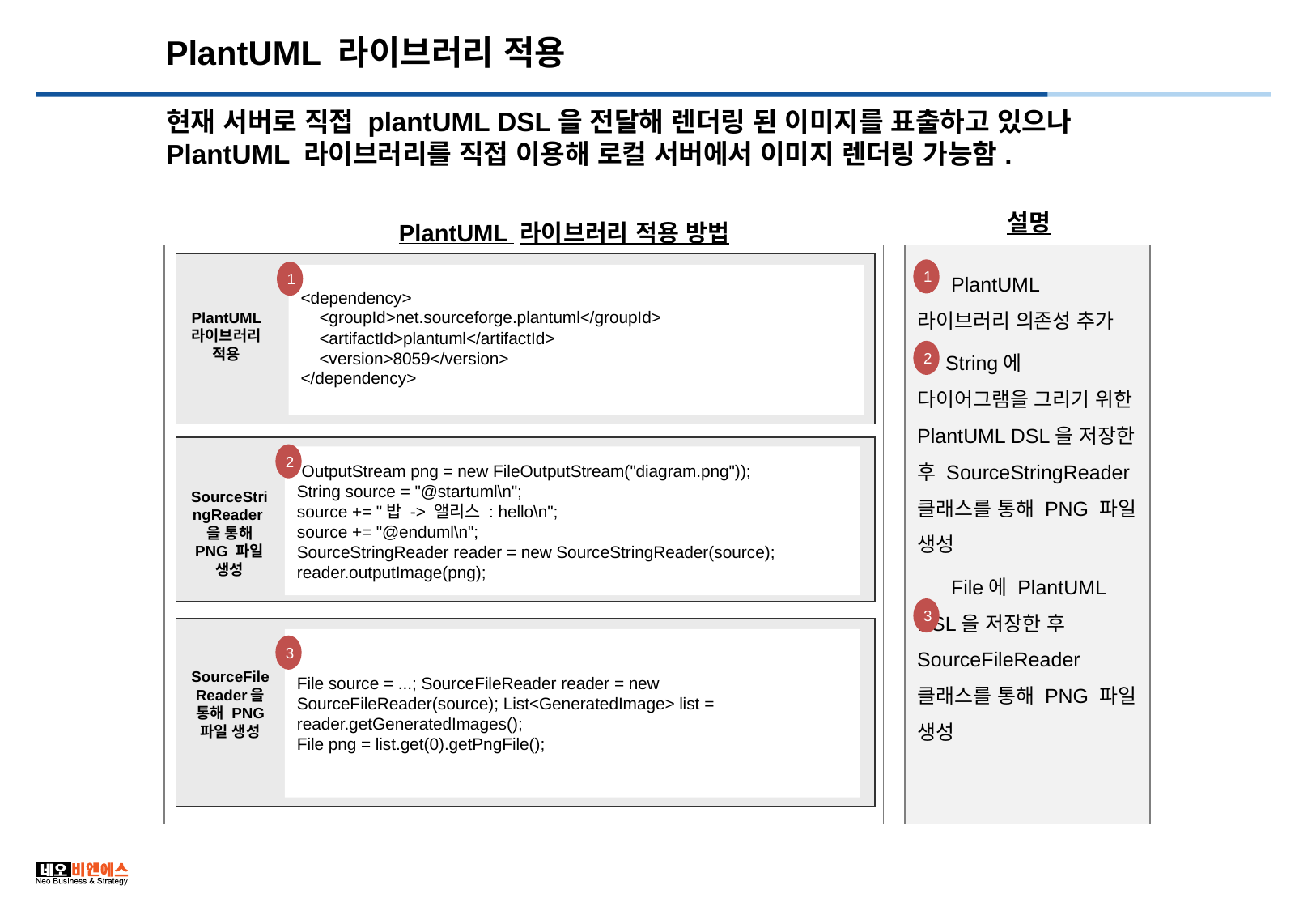

# PlantUML 라이브러리 적용
현재 서버로 직접 plantUML DSL을 전달해 렌더링 된 이미지를 표출하고 있으나 PlantUML 라이브러리를 직접 이용해 로컬 서버에서 이미지 렌더링 가능함.

설명
PlantUML 라이브러리 적용 방법

      PlantUML 라이브러리 의존성 추가
     String에 다이어그램을 그리기 위한 PlantUML DSL을 저장한 후 SourceStringReader 클래스를 통해 PNG 파일 생성
      File에 PlantUML DSL을 저장한 후 SourceFileReader 클래스를 통해 PNG 파일 생성

1
1

<dependency>
    <groupId>net.sourceforge.plantuml</groupId>
    <artifactId>plantuml</artifactId>
    <version>8059</version>
</dependency>

PlantUML 라이브러리 적용
2

2
 OutputStream png = new FileOutputStream("diagram.png"));
String source = "@startuml\n";
source += "밥 -> 앨리스 : hello\n";
source += "@enduml\n";
SourceStringReader reader = new SourceStringReader(source);
reader.outputImage(png);
SourceStringReader을 통해 PNG 파일 생성
3
3

File source = ...; SourceFileReader reader = new SourceFileReader(source); List<GeneratedImage> list = reader.getGeneratedImages();
File png = list.get(0).getPngFile();
3
SourceFileReader을 통해 PNG 파일 생성